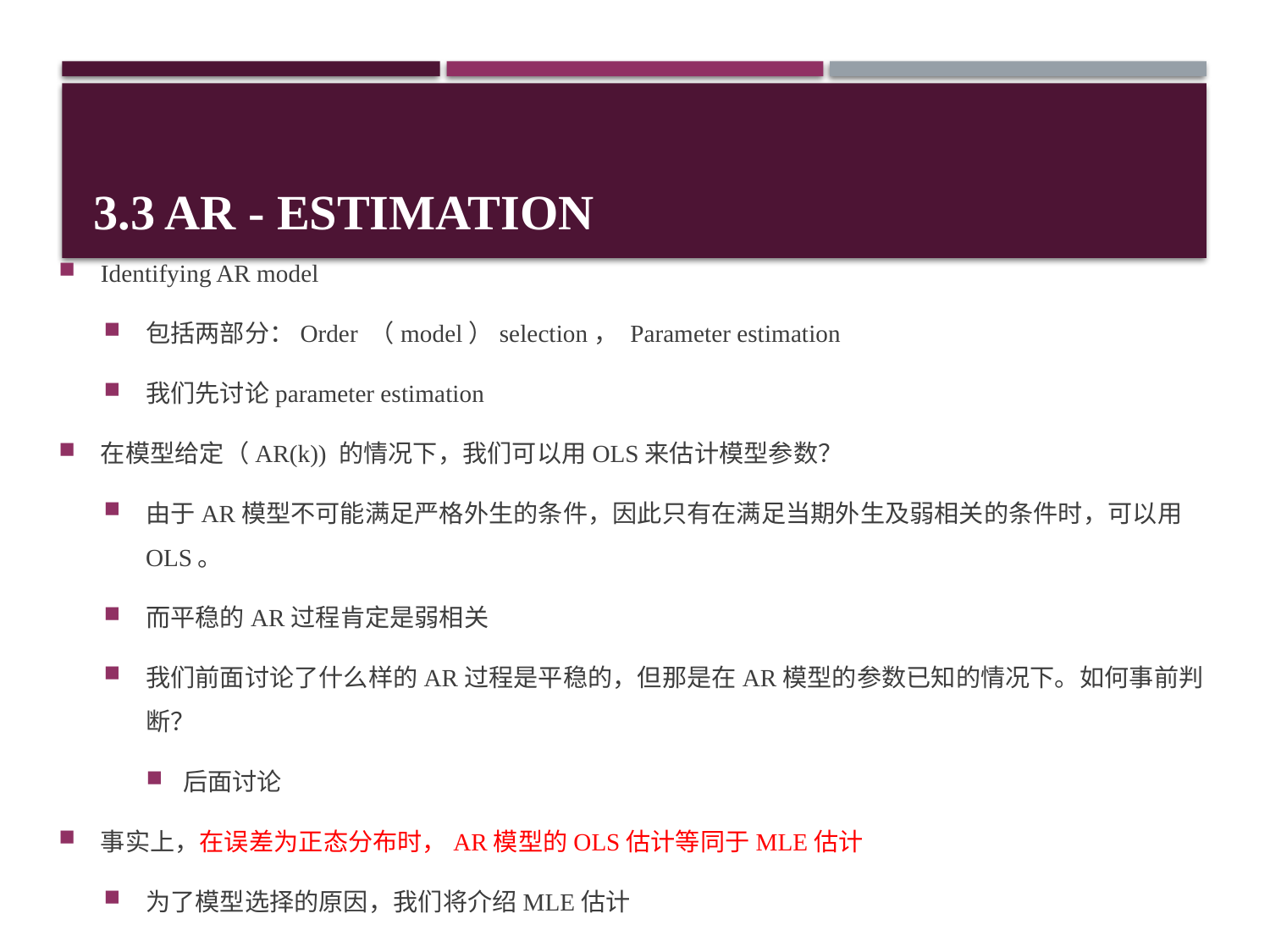

# 3.3 ar - estimation
Identifying AR model
包括两部分：Order （model）selection， Parameter estimation
我们先讨论parameter estimation
在模型给定（AR(k)) 的情况下，我们可以用OLS来估计模型参数？
由于AR模型不可能满足严格外生的条件，因此只有在满足当期外生及弱相关的条件时，可以用OLS。
而平稳的AR过程肯定是弱相关
我们前面讨论了什么样的AR过程是平稳的，但那是在AR模型的参数已知的情况下。如何事前判断？
后面讨论
事实上，在误差为正态分布时，AR模型的OLS估计等同于MLE估计
为了模型选择的原因，我们将介绍MLE估计